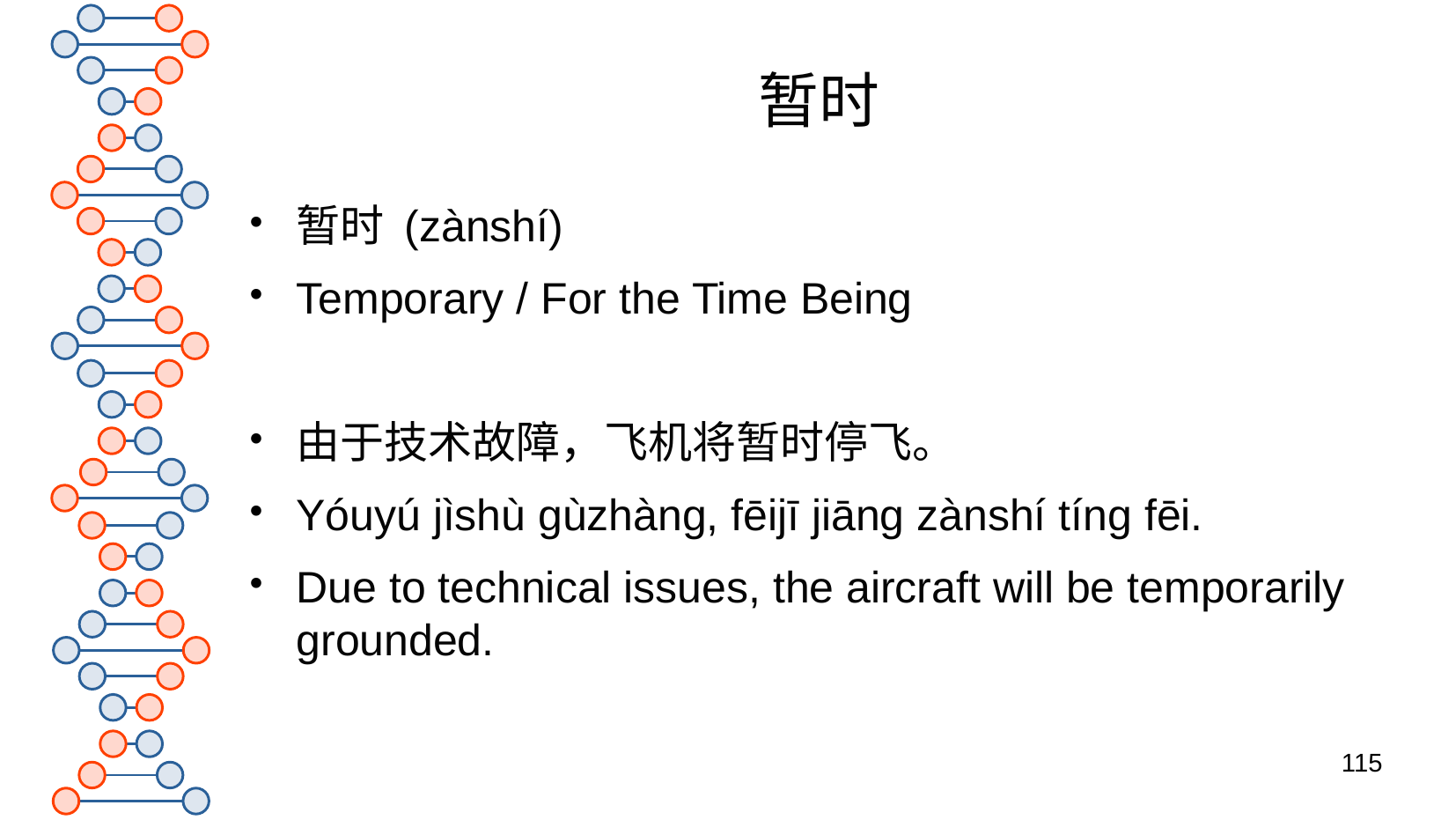

# 暂时
暂时 (zànshí)
Temporary / For the Time Being

由于技术故障，飞机将暂时停飞。
Yóuyú jìshù gùzhàng, fēijī jiāng zànshí tíng fēi.
Due to technical issues, the aircraft will be temporarily grounded.

115